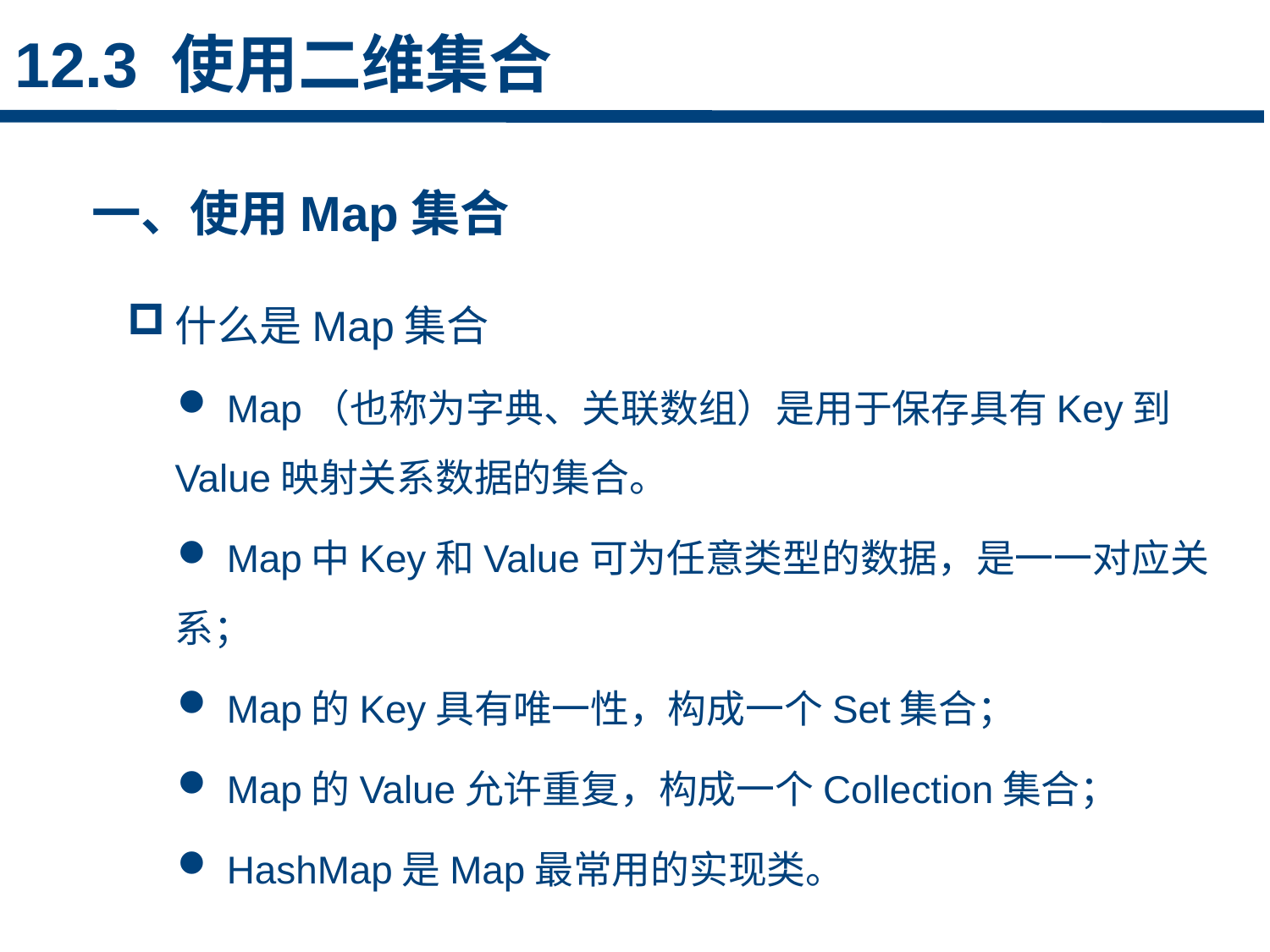

12.3 使用二维集合
一、使用Map集合
什么是Map集合
 Map（也称为字典、关联数组）是用于保存具有Key到Value映射关系数据的集合。
 Map中Key和Value可为任意类型的数据，是一一对应关系；
 Map的Key具有唯一性，构成一个Set集合；
 Map的Value允许重复，构成一个Collection集合；
 HashMap是Map最常用的实现类。
点击添加文本
点击添加文本
点击添加文本
点击添加文本